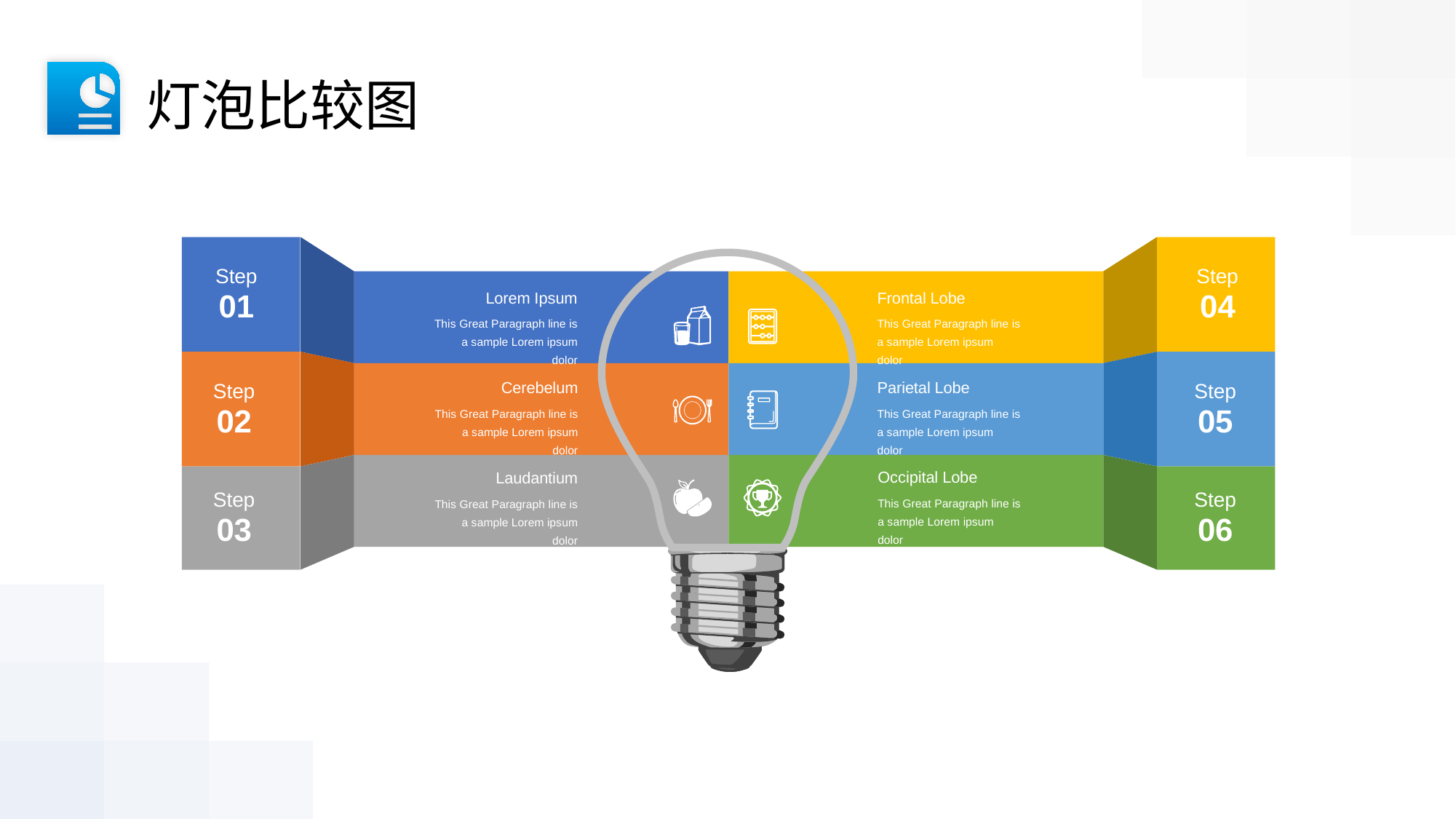

灯泡比较图

Step
01
Step
04
Lorem Ipsum
This Great Paragraph line is a sample Lorem ipsum dolor
Frontal Lobe
This Great Paragraph line is a sample Lorem ipsum dolor

Parietal Lobe
This Great Paragraph line is a sample Lorem ipsum dolor
Cerebelum
This Great Paragraph line is a sample Lorem ipsum dolor
Step
02
Step
05

Occipital Lobe
This Great Paragraph line is a sample Lorem ipsum dolor
Laudantium
This Great Paragraph line is a sample Lorem ipsum dolor

Step
03
Step
06